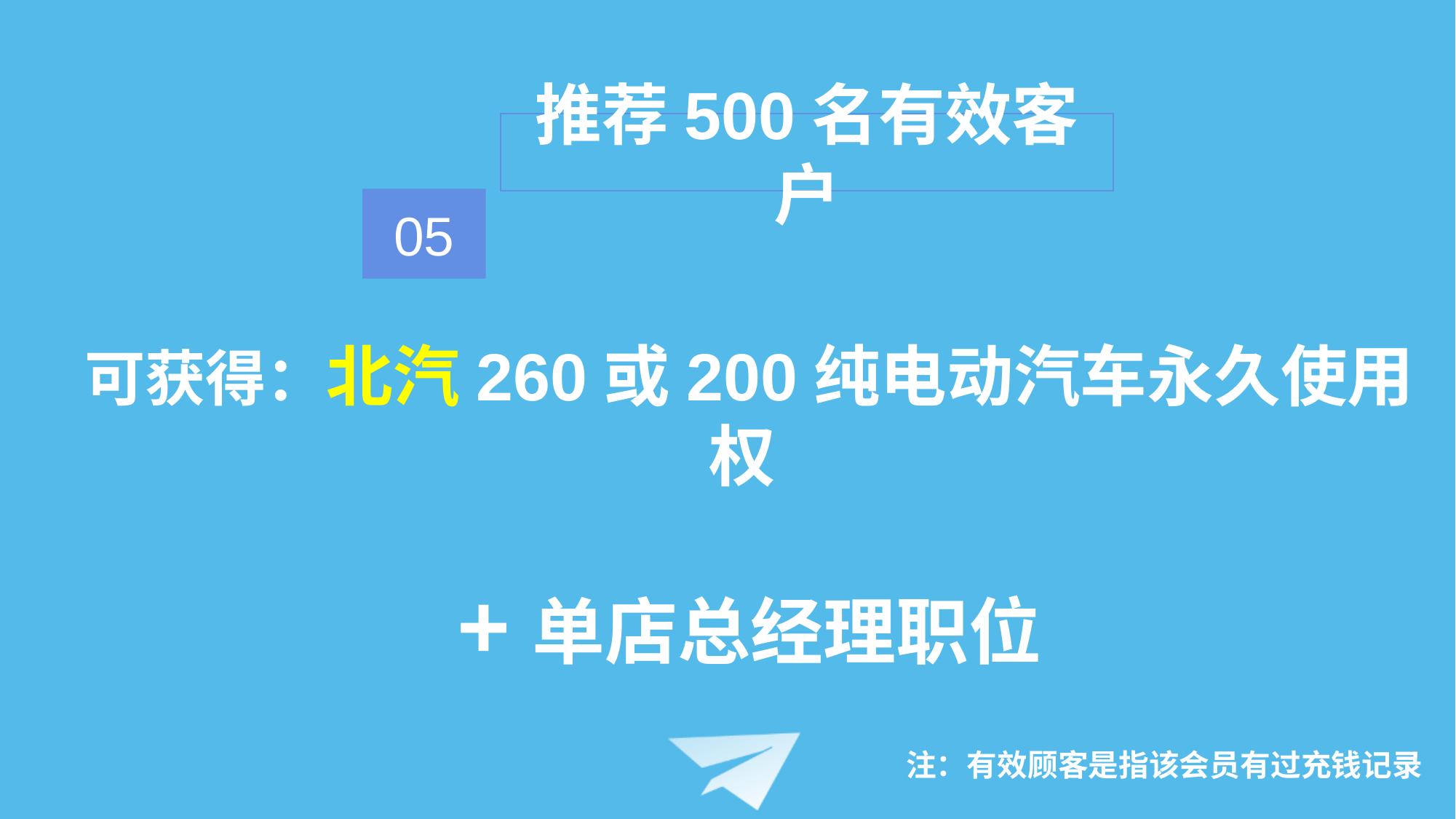

可获得：北汽260或200纯电动汽车永久使用权

+单店总经理职位

推荐500名有效客户
05
注：有效顾客是指该会员有过充钱记录